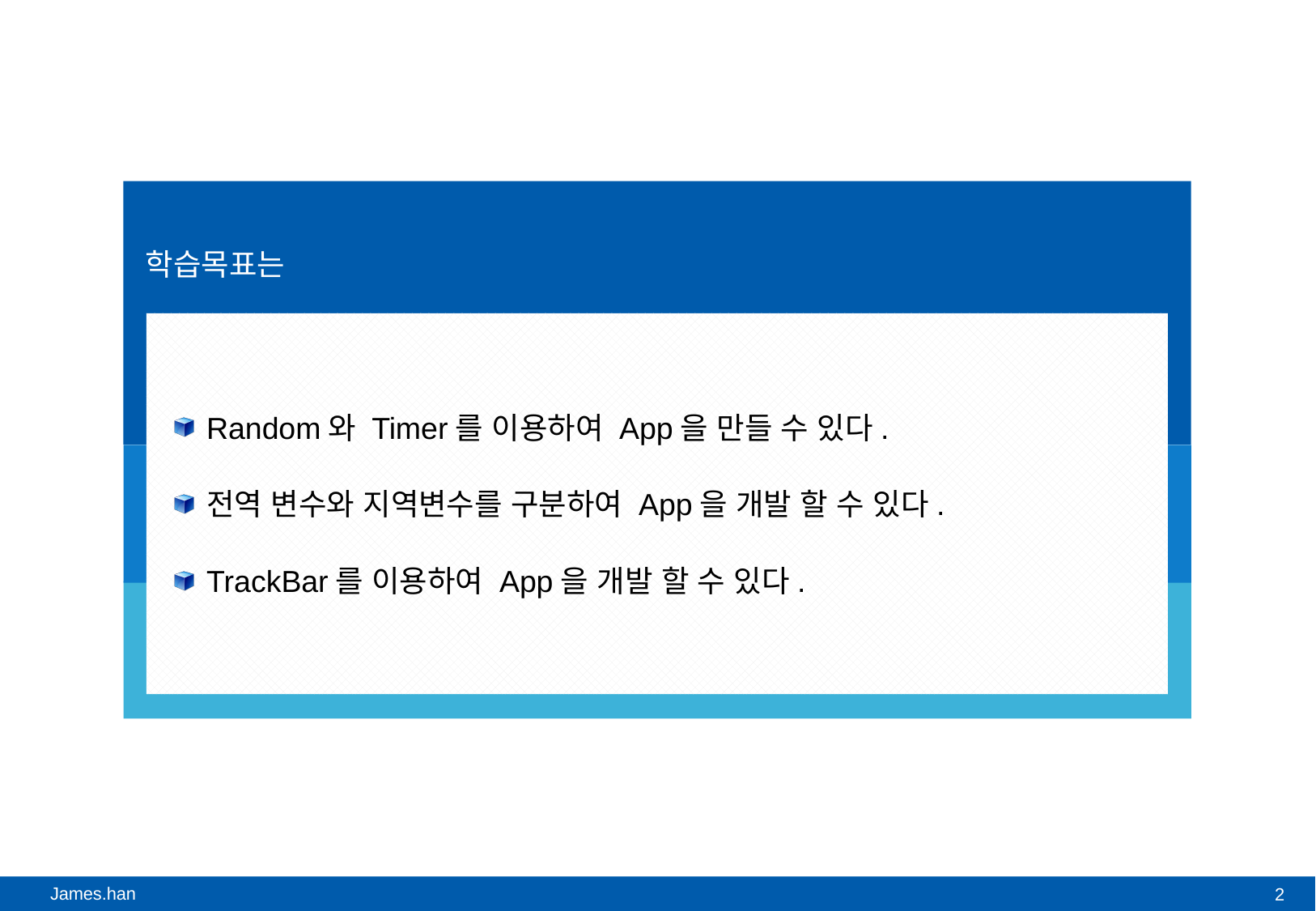

Random와 Timer를 이용하여 App을 만들 수 있다.
전역 변수와 지역변수를 구분하여 App을 개발 할 수 있다.
TrackBar를 이용하여 App을 개발 할 수 있다.
2